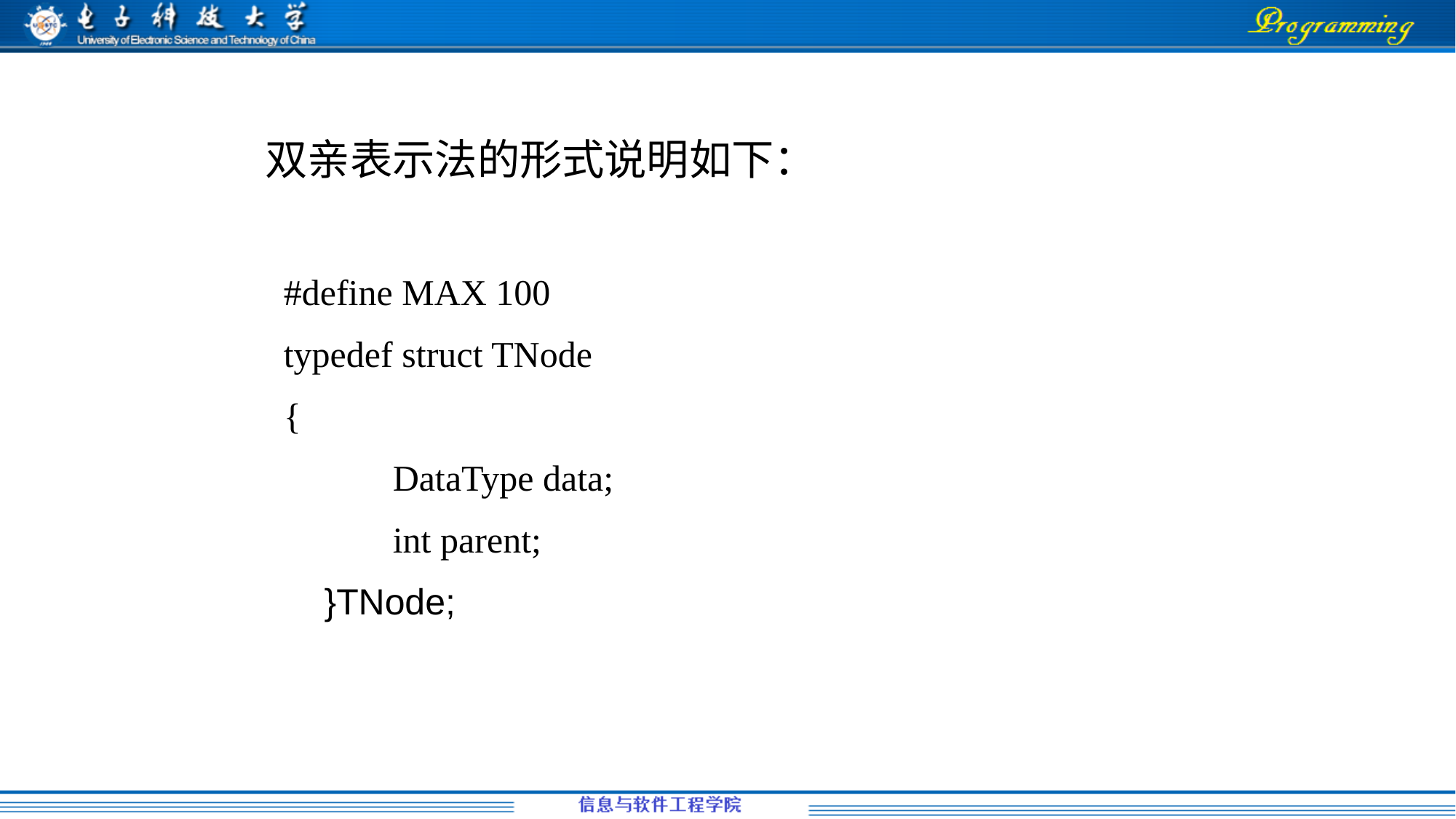

双亲表示法的形式说明如下：
#define MAX 100
typedef struct TNode
{
	DataType data;
	int parent;
    }TNode;